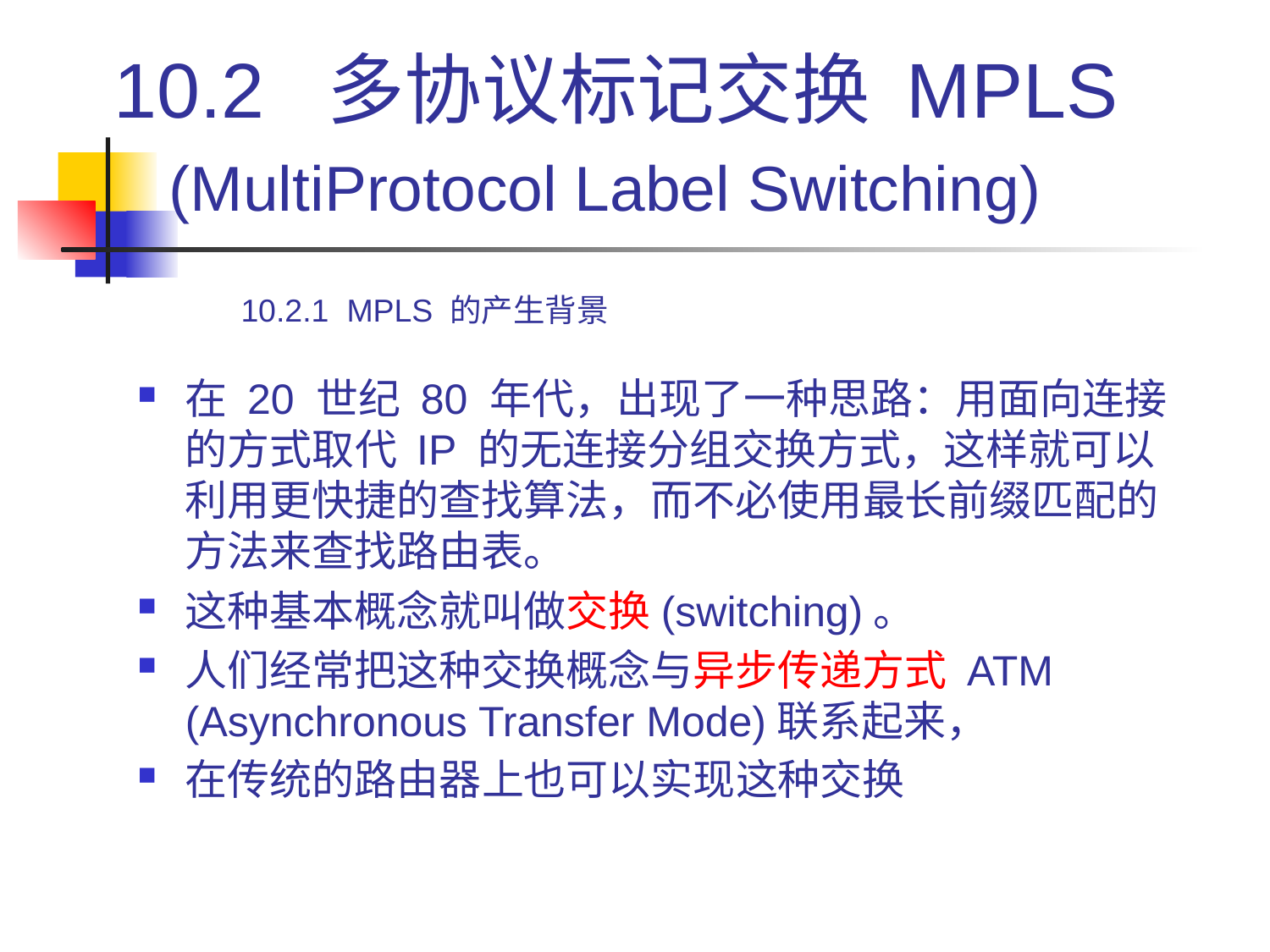

# 10.2  多协议标记交换 MPLS (MultiProtocol Label Switching)
10.2.1  MPLS 的产生背景
在 20 世纪 80 年代，出现了一种思路：用面向连接的方式取代 IP 的无连接分组交换方式，这样就可以利用更快捷的查找算法，而不必使用最长前缀匹配的方法来查找路由表。
这种基本概念就叫做交换(switching)。
人们经常把这种交换概念与异步传递方式 ATM (Asynchronous Transfer Mode)联系起来，
在传统的路由器上也可以实现这种交换